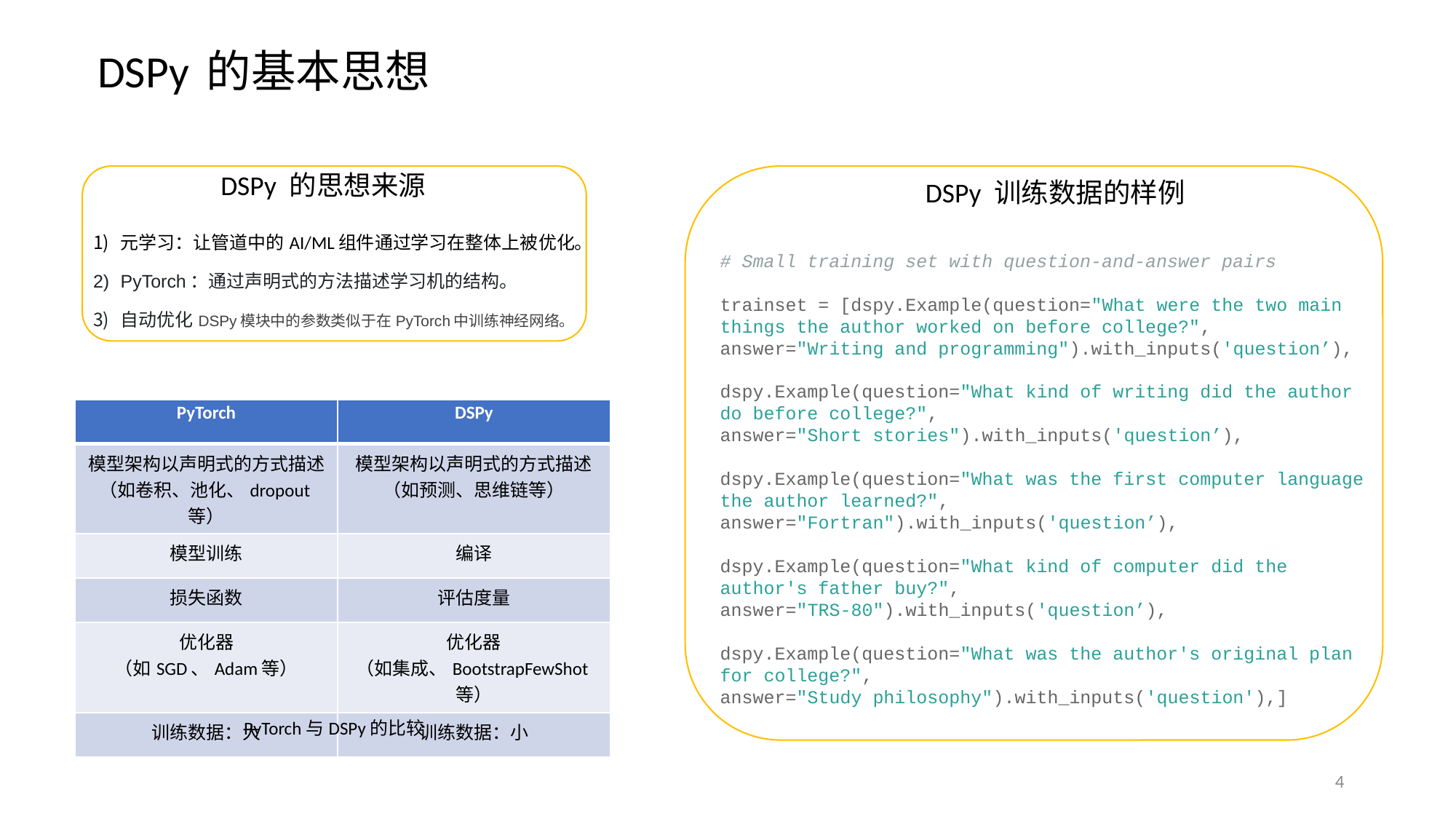

# DSPy 的基本思想
DSPy 的思想来源

DSPy 训练数据的样例
元学习：让管道中的AI/ML组件通过学习在整体上被优化。
PyTorch：通过声明式的方法描述学习机的结构。
自动优化DSPy模块中的参数类似于在PyTorch中训练神经网络。
# Small training set with question-and-answer pairs
trainset = [dspy.Example(question="What were the two main things the author worked on before college?",
answer="Writing and programming").with_inputs('question’),
dspy.Example(question="What kind of writing did the author do before college?",
answer="Short stories").with_inputs('question’),
dspy.Example(question="What was the first computer language the author learned?",
answer="Fortran").with_inputs('question’),
dspy.Example(question="What kind of computer did the author's father buy?",
answer="TRS-80").with_inputs('question’),
dspy.Example(question="What was the author's original plan for college?",
answer="Study philosophy").with_inputs('question'),]
| PyTorch | DSPy |
| --- | --- |
| 模型架构以声明式的方式描述 （如卷积、池化、dropout等） | 模型架构以声明式的方式描述 （如预测、思维链等） |
| 模型训练 | 编译 |
| 损失函数 | 评估度量 |
| 优化器 （如SGD、Adam等） | 优化器 （如集成、BootstrapFewShot等） |
| 训练数据：大 | 训练数据：小 |
PyTorch与DSPy的比较
4